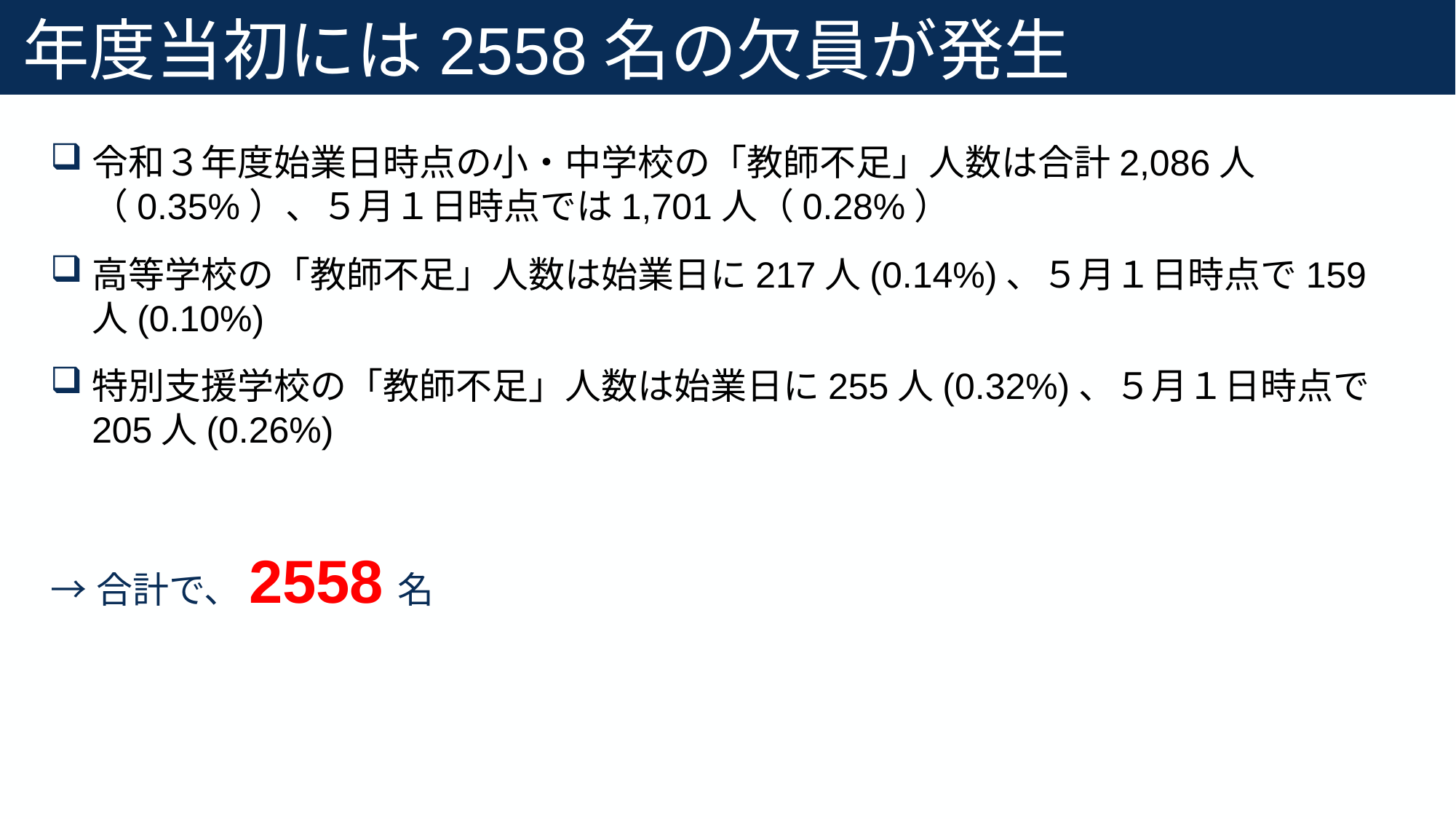

# 年度当初には2558名の欠員が発生
7
令和３年度始業日時点の小・中学校の「教師不足」人数は合計2,086人（0.35%）、５月１日時点では1,701人（0.28%）
高等学校の「教師不足」人数は始業日に217人(0.14%)、５月１日時点で159人(0.10%)
特別支援学校の「教師不足」人数は始業日に255人(0.32%)、５月１日時点で205人(0.26%)

→合計で、2558名